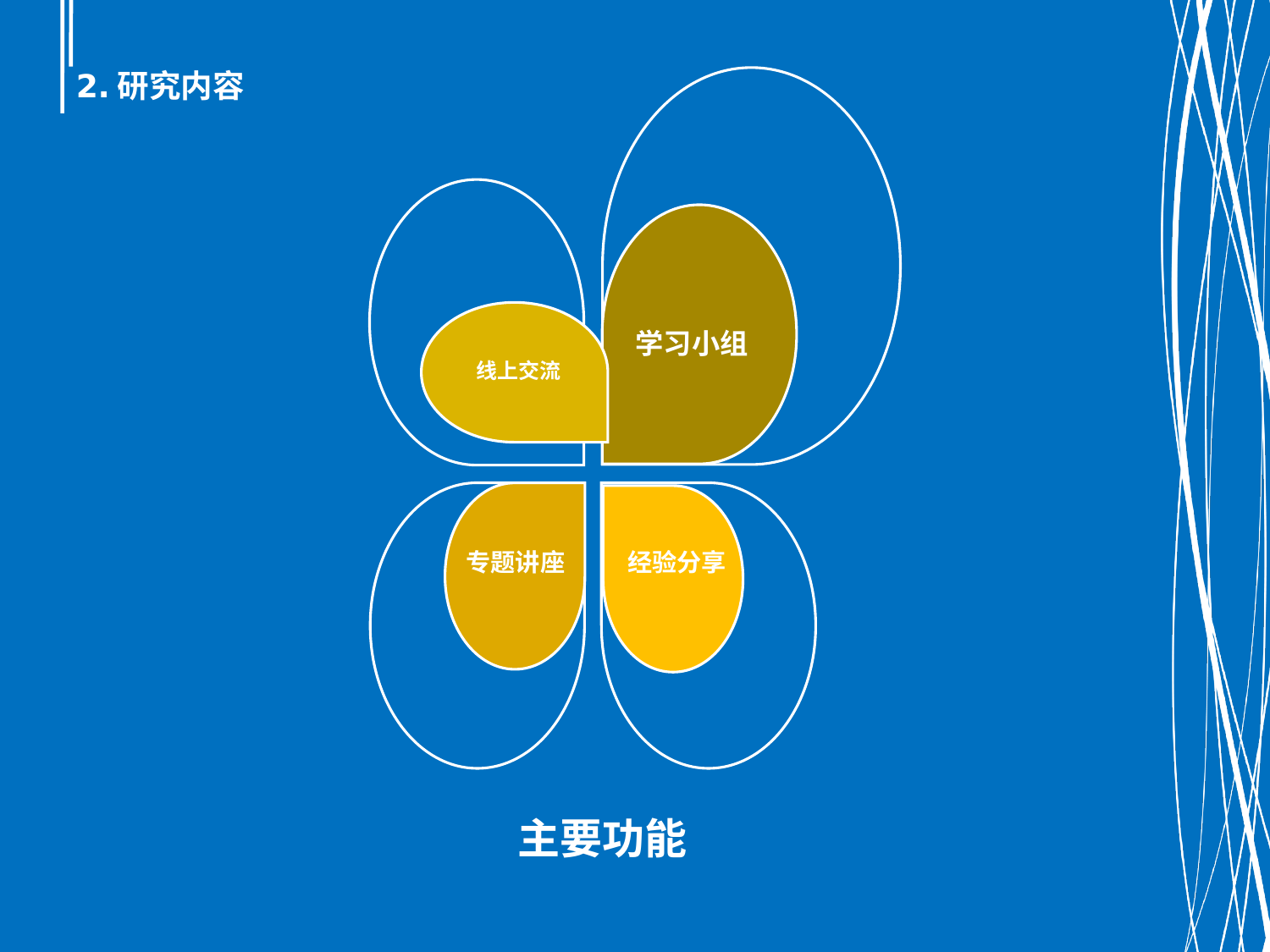

# 2.研究内容

学习小组
线上交流

专题讲座
经验分享
主要功能